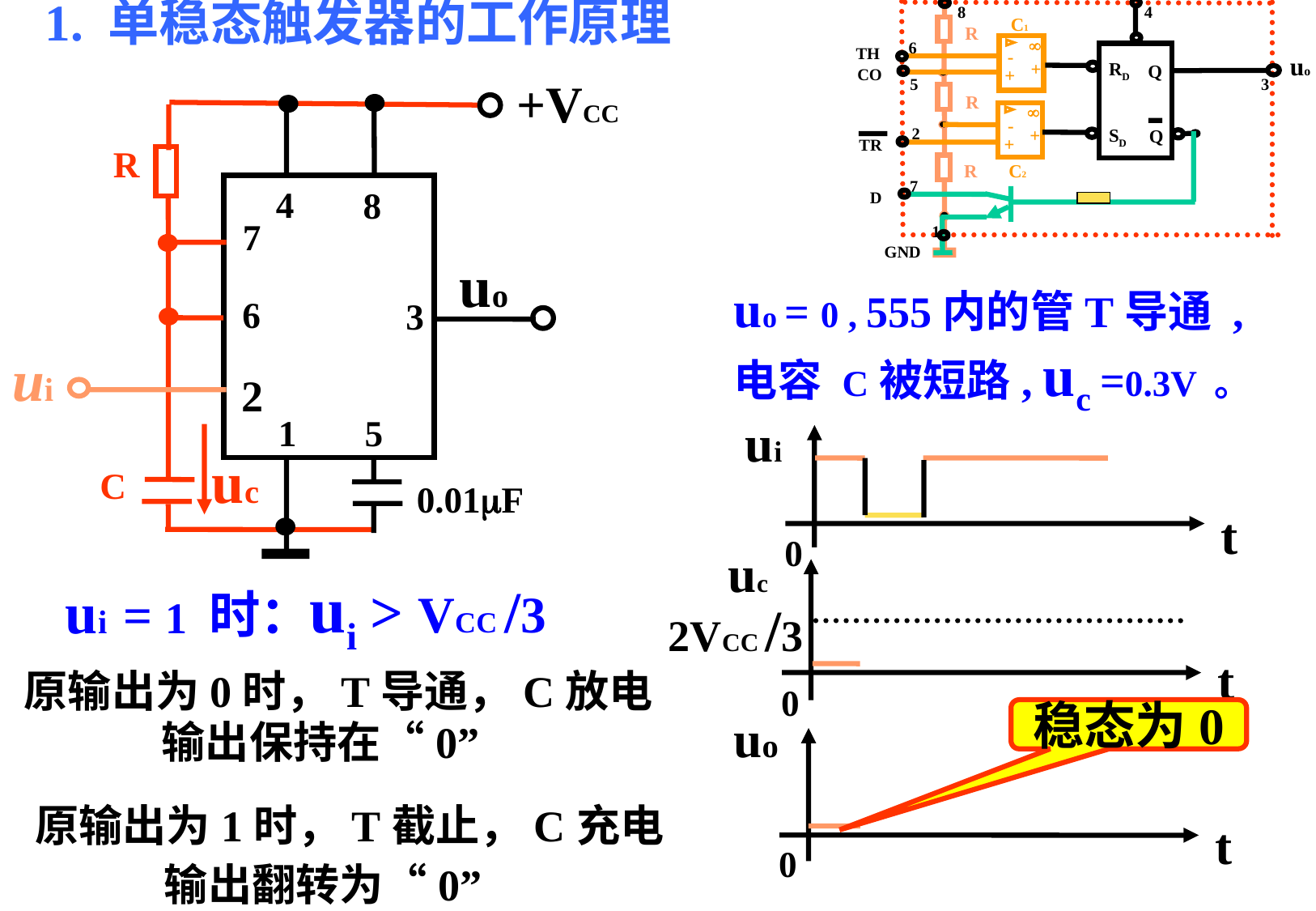

R
VCC
8
4

C1
R

∞
6

-

+
RD

Q

+

3
5

R

∞

-

2
+
SD
Q

+

R
C2

7

1

TH
uo
CO
TR
D
GND

1. 单稳态触发器的工作原理
+VCC

R

uo

ui

uc
C

0.01μF

4
8
7
6
3
2
1
5
uo = 0 , 555内的管T导通 ,  电容 C 被短路, uc =0.3V 。
ui

t

0

uc

2VCC /3

t

0
ui > VCC /3
ui  = 1 时：
原输出为0时，T导通，C放电
稳态为0
uo

t

0

输出保持在“0”
原输出为1时，T截止，C充电
输出翻转为“0”